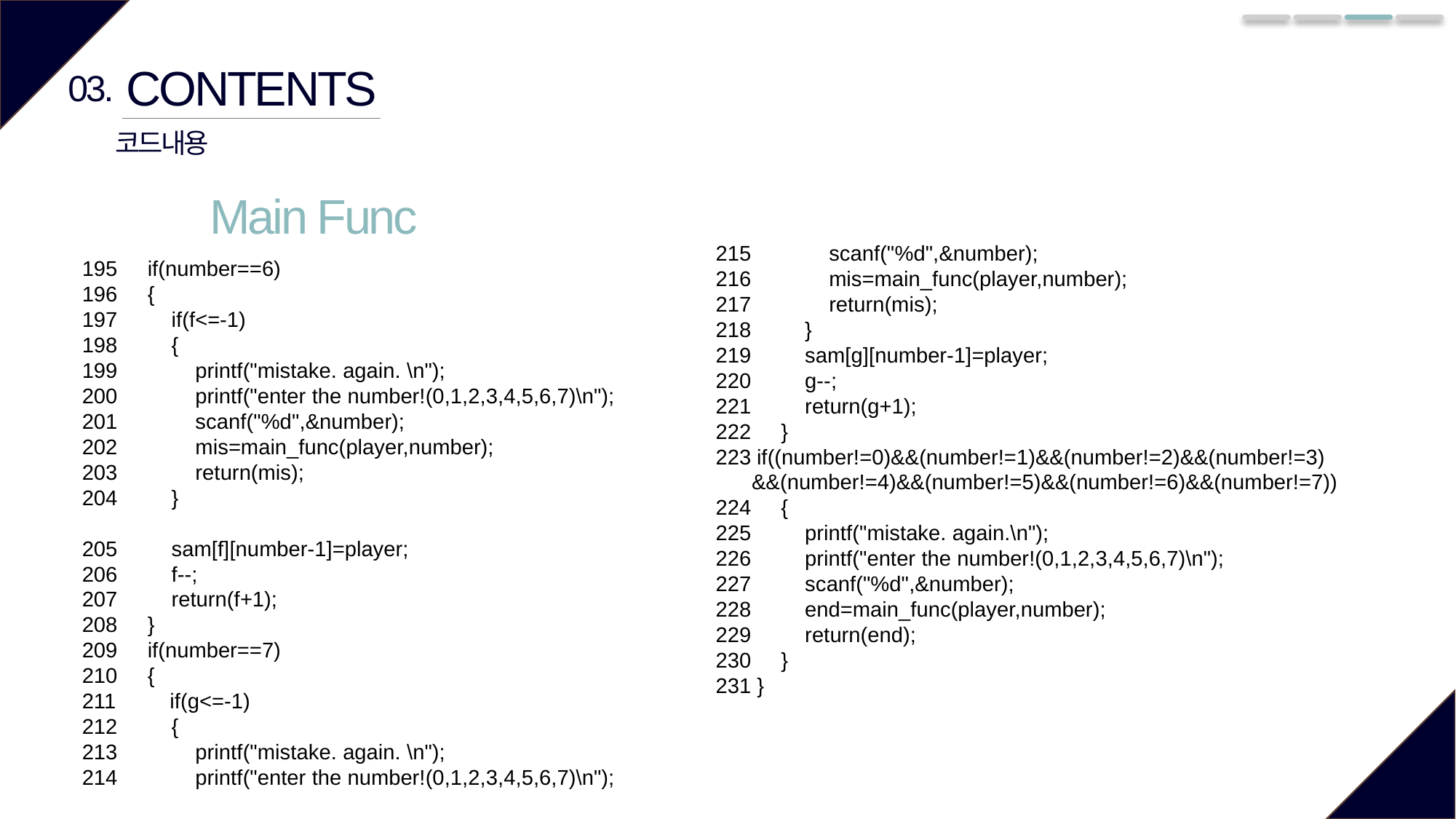

CONTENTS
03.
코드내용
Main Func
215             scanf("%d",&number);
216             mis=main_func(player,number);
217             return(mis);
218         }
219         sam[g][number-1]=player;
220         g--;
221         return(g+1);
222     }
if((number!=0)&&(number!=1)&&(number!=2)&&(number!=3)
      &&(number!=4)&&(number!=5)&&(number!=6)&&(number!=7))
224     {
225         printf("mistake. again.\n");
226         printf("enter the number!(0,1,2,3,4,5,6,7)\n");
227         scanf("%d",&number);
228         end=main_func(player,number);
229         return(end);
230     }
231 }
195     if(number==6)
196     {
197         if(f<=-1)
198         {
199             printf("mistake. again. \n");
200             printf("enter the number!(0,1,2,3,4,5,6,7)\n");
201             scanf("%d",&number);
202             mis=main_func(player,number);
203             return(mis);
204         }

205         sam[f][number-1]=player;
206         f--;
207         return(f+1);
208     }
209     if(number==7)
210     {
211         if(g<=-1)
212         {
213             printf("mistake. again. \n");
214             printf("enter the number!(0,1,2,3,4,5,6,7)\n");